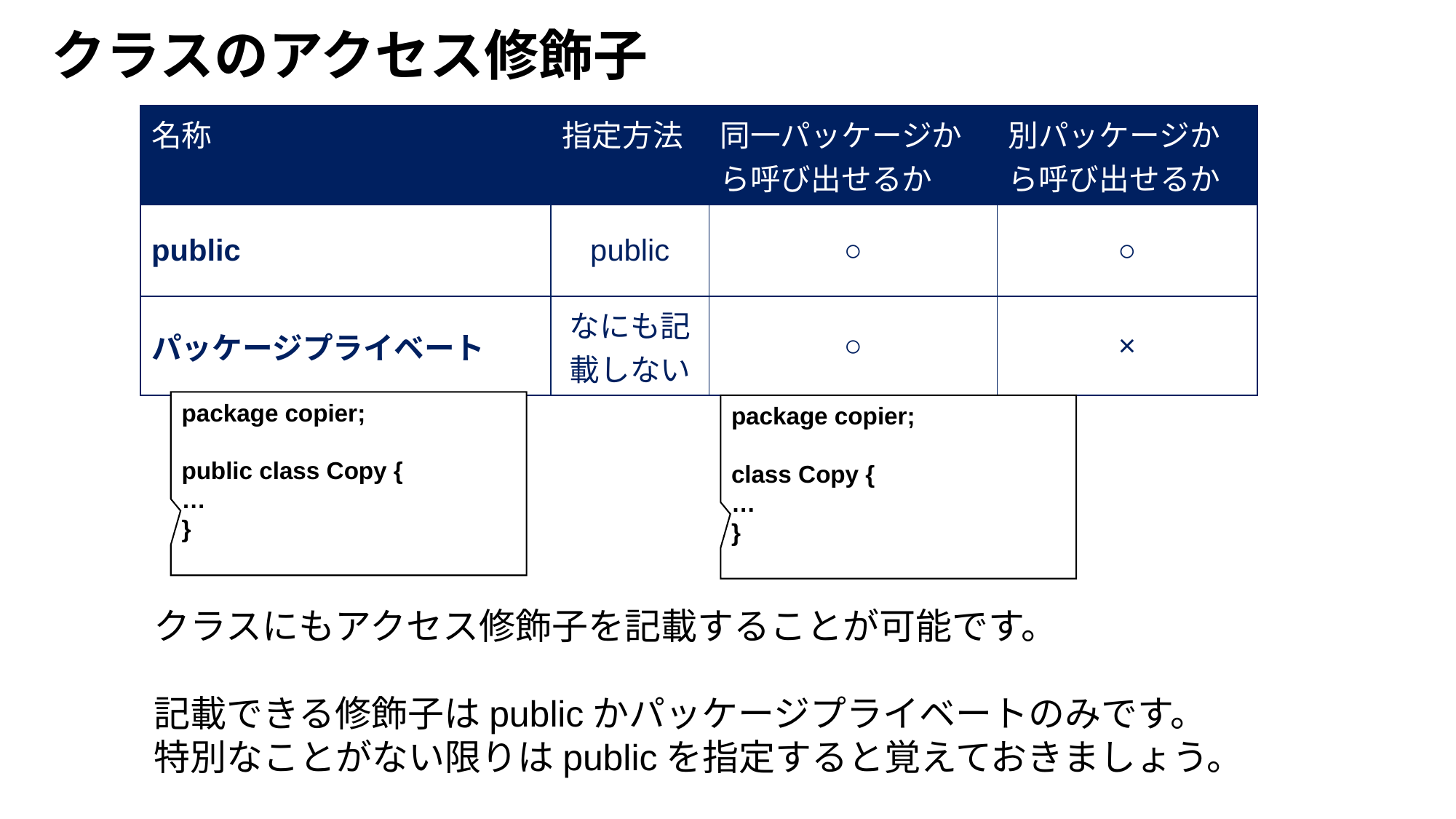

クラスのアクセス修飾子
| 名称 | 指定方法 | 同一パッケージから呼び出せるか | 別パッケージから呼び出せるか |
| --- | --- | --- | --- |
| public | public | ○ | ○ |
| パッケージプライベート | なにも記載しない | ○ | × |
package copier;

public class Copy {
…
}
package copier;

class Copy {
…
}
クラスにもアクセス修飾子を記載することが可能です。

記載できる修飾子はpublicかパッケージプライベートのみです。
特別なことがない限りはpublicを指定すると覚えておきましょう。